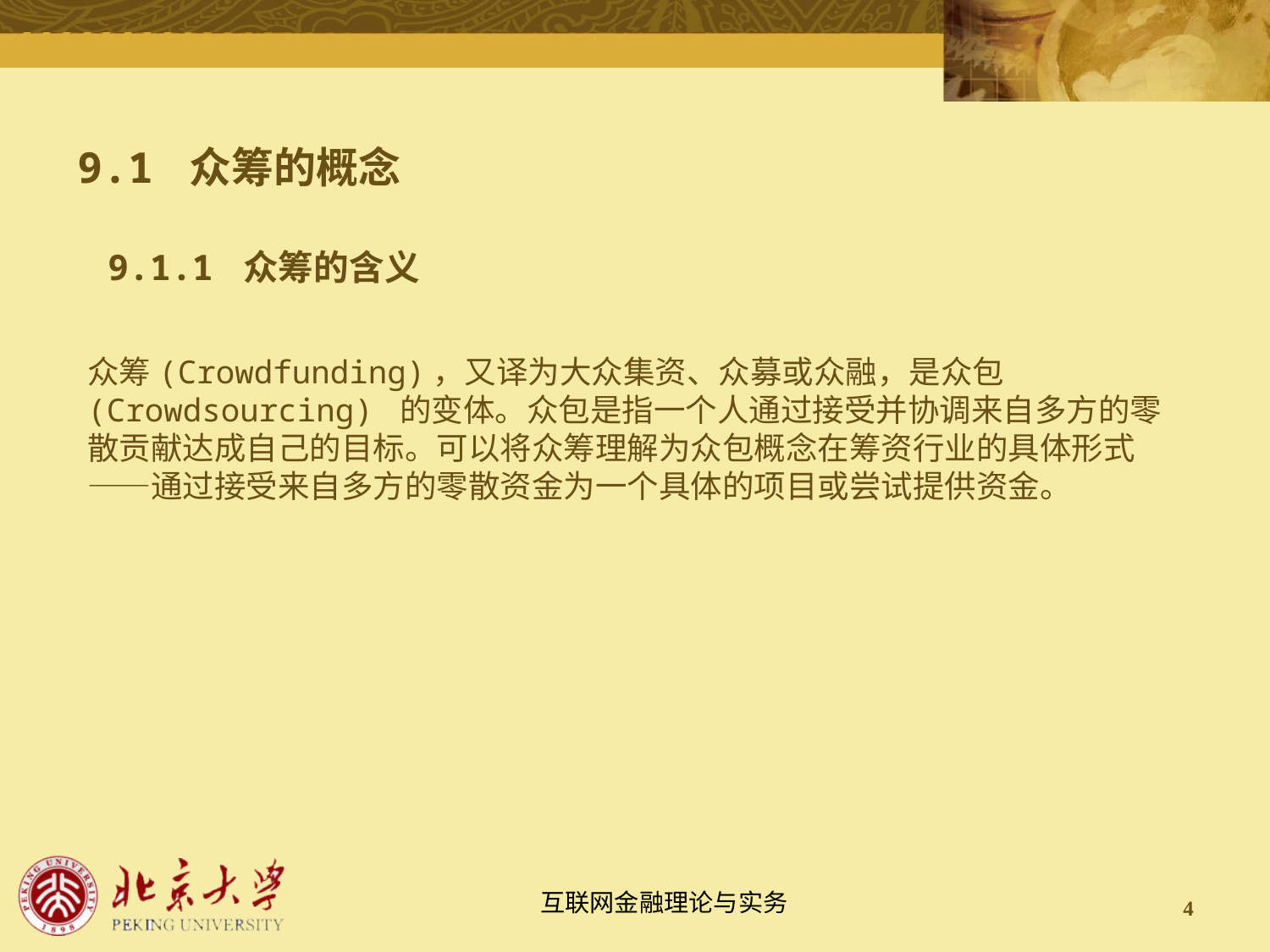

# 9.1 众筹的概念
9.1.1 众筹的含义
众筹(Crowdfunding)，又译为大众集资、众募或众融，是众包(Crowdsourcing) 的变体。众包是指一个人通过接受并协调来自多方的零散贡献达成自己的目标。可以将众筹理解为众包概念在筹资行业的具体形式——通过接受来自多方的零散资金为一个具体的项目或尝试提供资金。
4